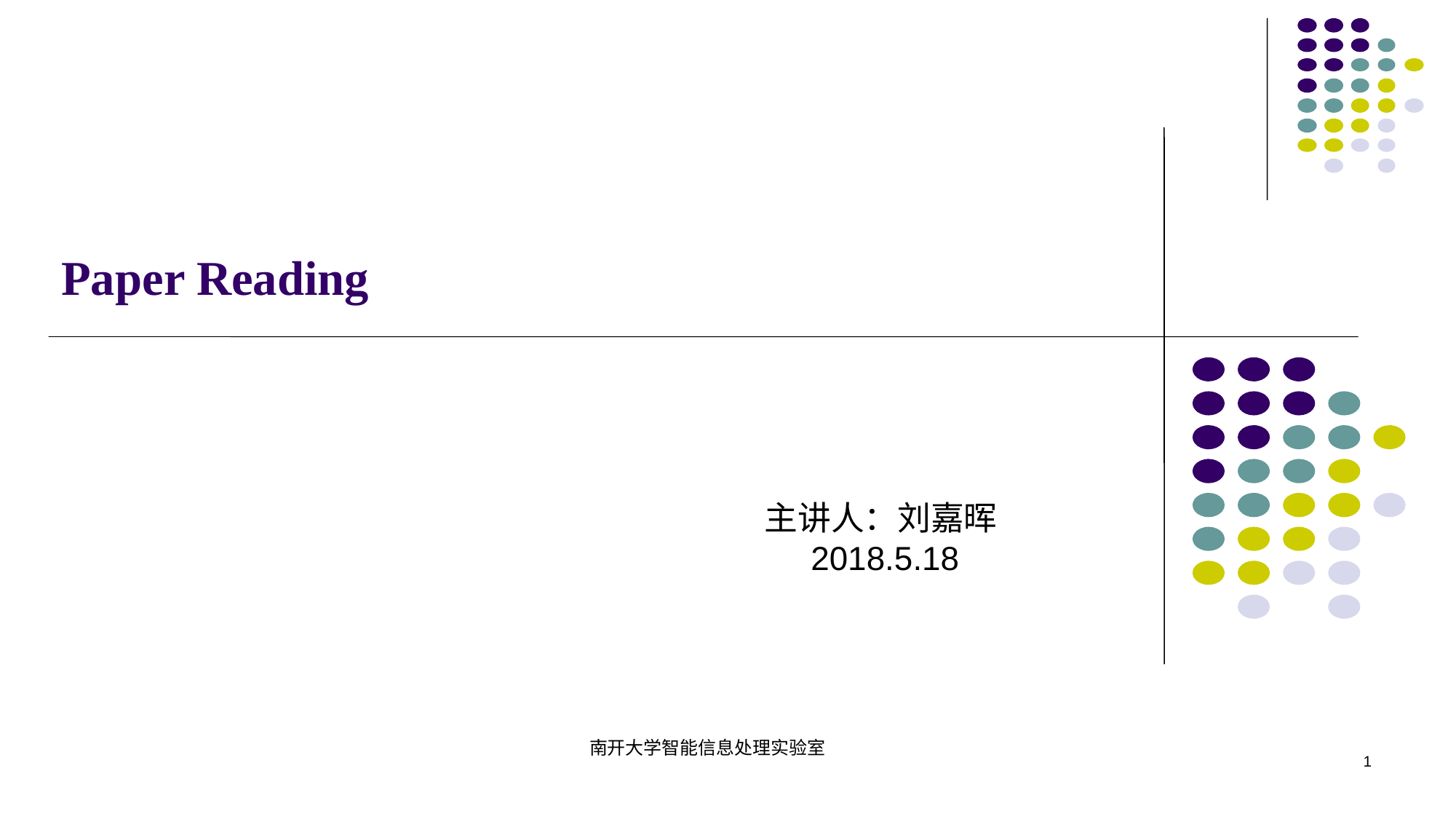

# Paper Reading
	主讲人：刘嘉晖
	     2018.5.18
南开大学智能信息处理实验室
1